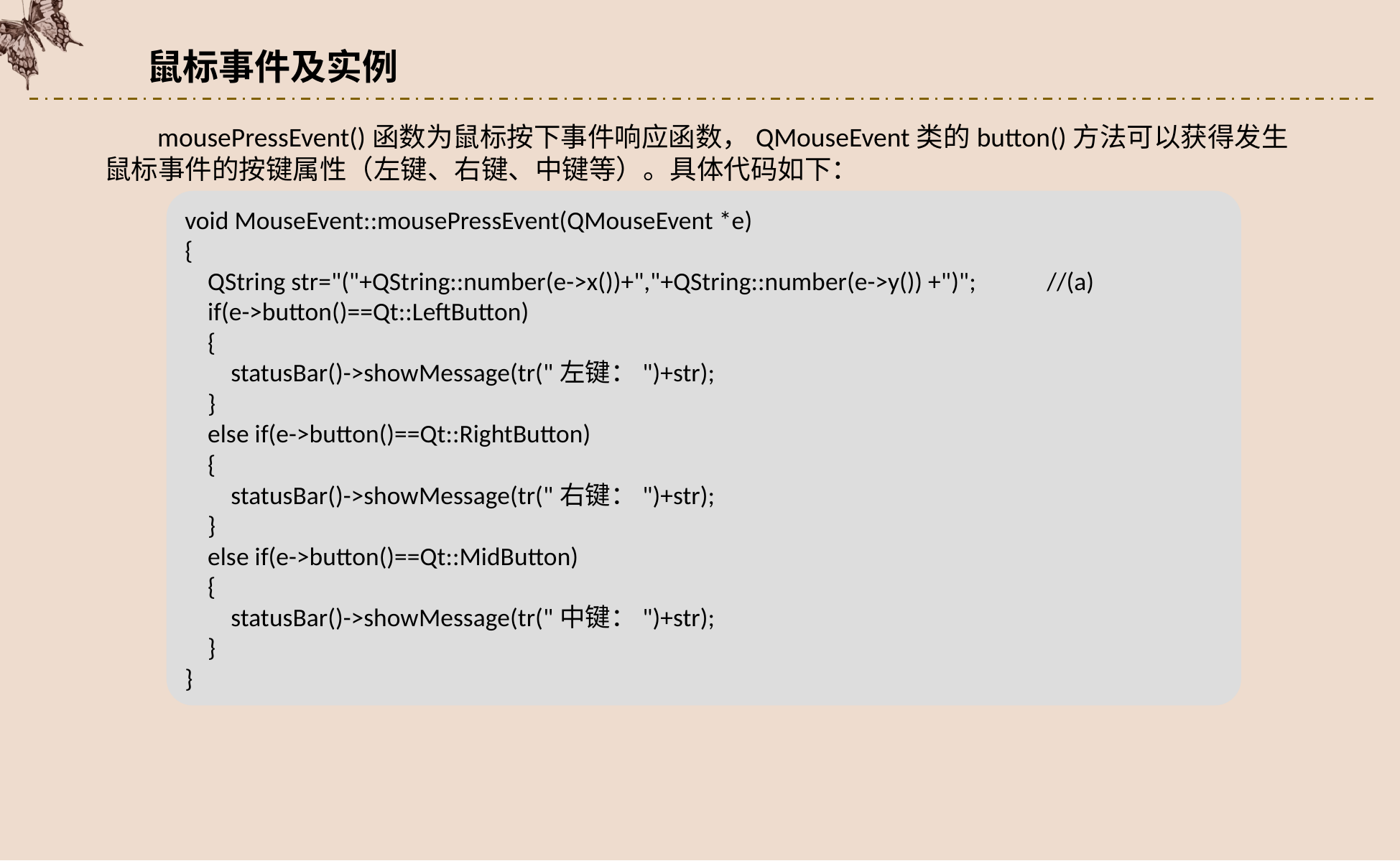

鼠标事件及实例
mousePressEvent()函数为鼠标按下事件响应函数，QMouseEvent类的button()方法可以获得发生鼠标事件的按键属性（左键、右键、中键等）。具体代码如下：
void MouseEvent::mousePressEvent(QMouseEvent *e)
{
    QString str="("+QString::number(e->x())+","+QString::number(e->y()) +")";	//(a)
    if(e->button()==Qt::LeftButton)
    {
        statusBar()->showMessage(tr("左键：")+str);
    }
    else if(e->button()==Qt::RightButton)
    {
        statusBar()->showMessage(tr("右键：")+str);
    }
    else if(e->button()==Qt::MidButton)
    {
        statusBar()->showMessage(tr("中键：")+str);
    }
}